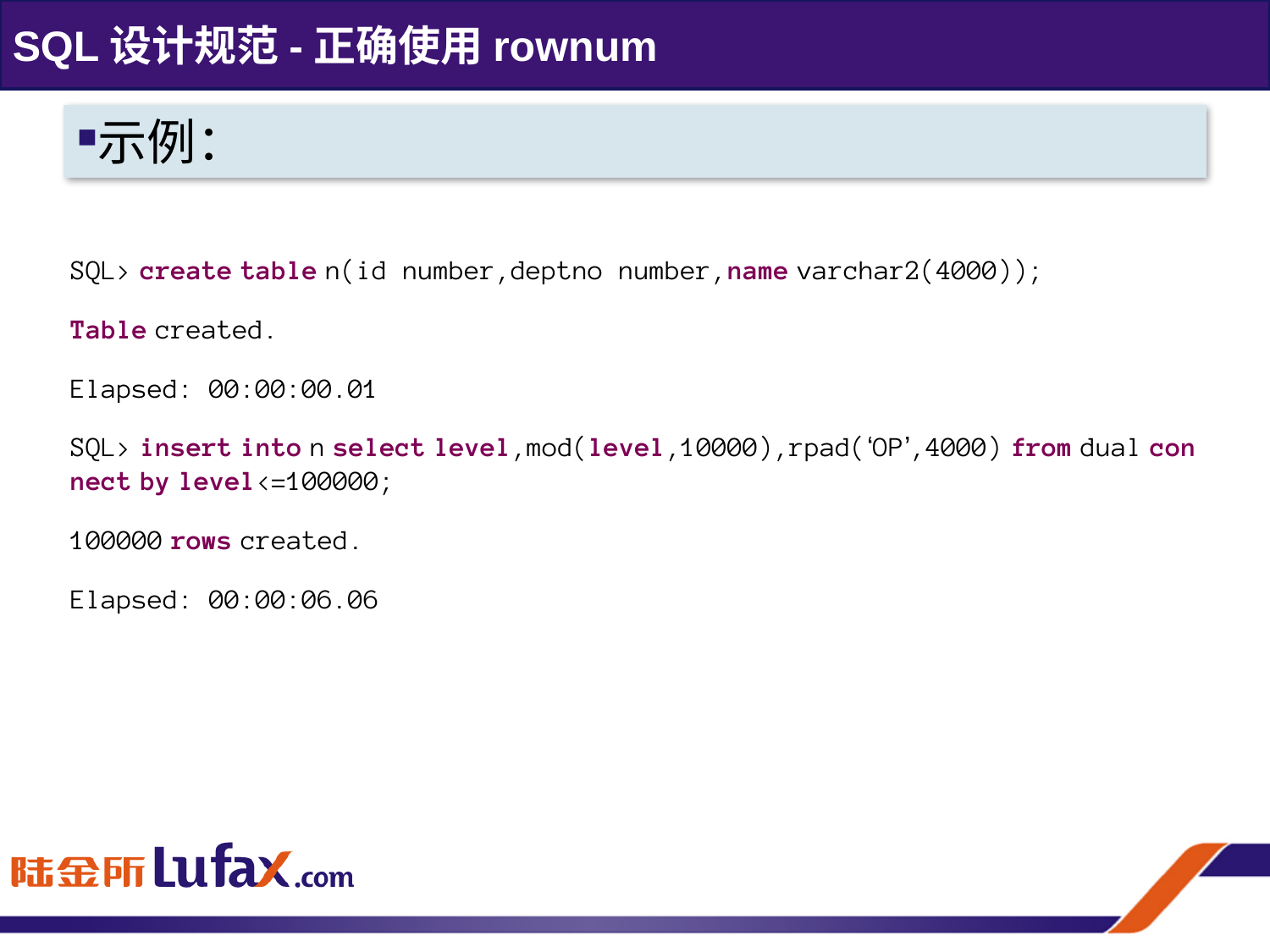

SQL设计规范-正确使用rownum
示例：
SQL> create table n(id number,deptno number,name varchar2(4000));

Table created.

Elapsed: 00:00:00.01

SQL> insert into n select level,mod(level,10000),rpad(‘OP’,4000) from dual connect by level<=100000;

100000 rows created.

Elapsed: 00:00:06.06